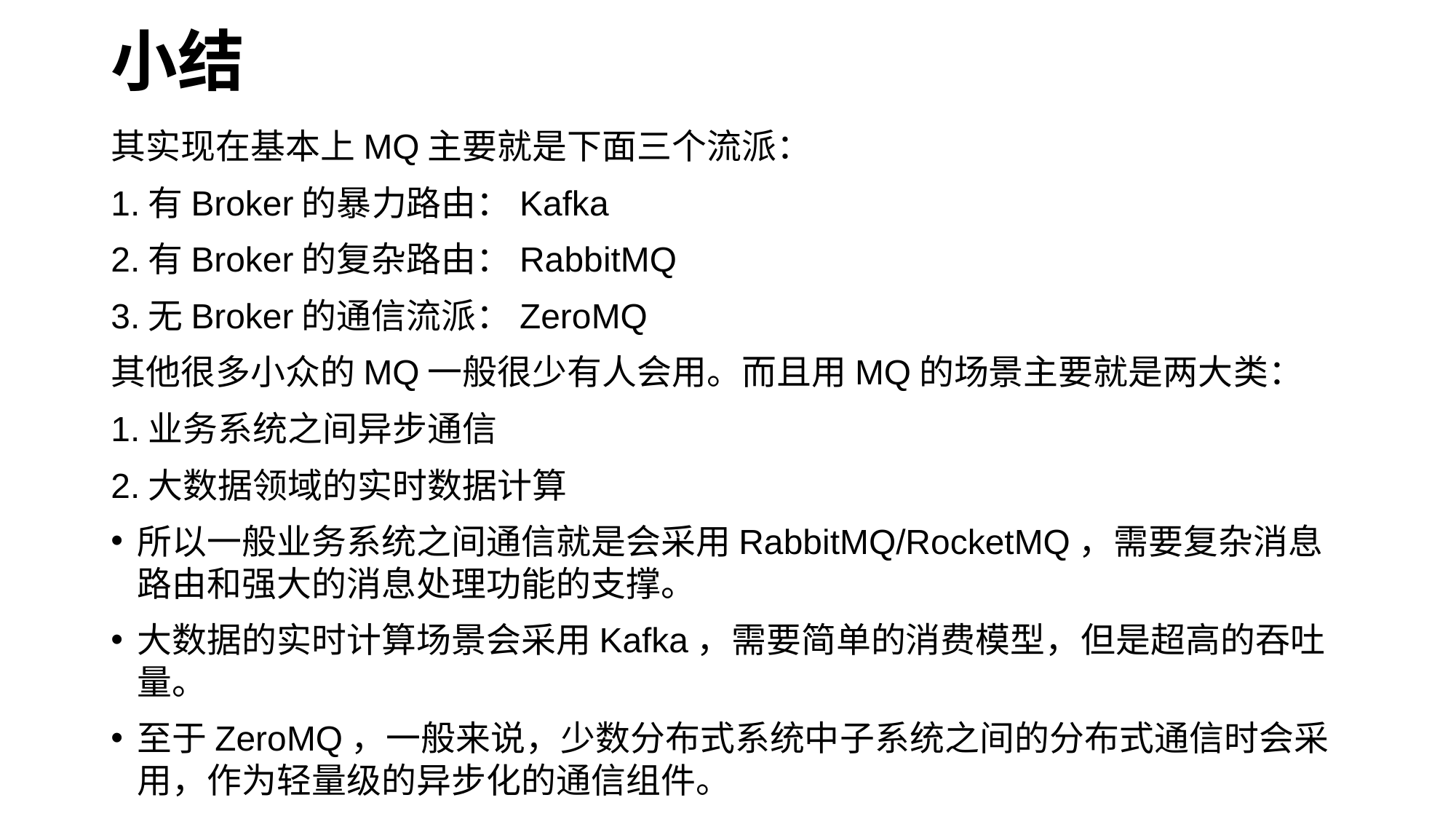

# 小结
其实现在基本上MQ主要就是下面三个流派：
1.有Broker的暴力路由：Kafka
2.有Broker的复杂路由：RabbitMQ
3.无Broker的通信流派：ZeroMQ
其他很多小众的MQ一般很少有人会用。而且用MQ的场景主要就是两大类：
1.业务系统之间异步通信
2.大数据领域的实时数据计算
所以一般业务系统之间通信就是会采用RabbitMQ/RocketMQ，需要复杂消息路由和强大的消息处理功能的支撑。
大数据的实时计算场景会采用Kafka，需要简单的消费模型，但是超高的吞吐量。
至于ZeroMQ，一般来说，少数分布式系统中子系统之间的分布式通信时会采用，作为轻量级的异步化的通信组件。